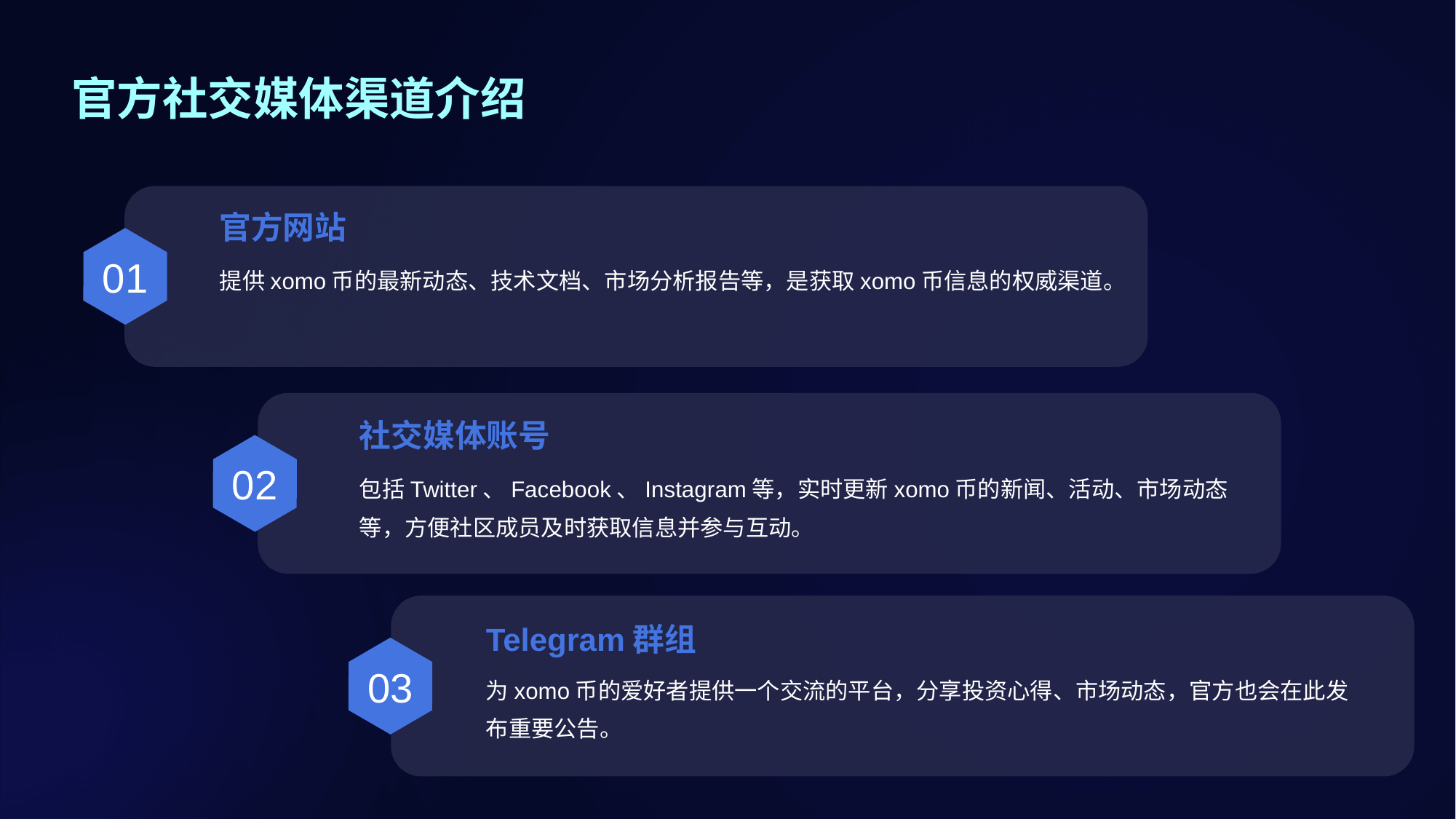

官方社交媒体渠道介绍

官方网站

01
提供xomo币的最新动态、技术文档、市场分析报告等，是获取xomo币信息的权威渠道。

社交媒体账号

02
包括Twitter、Facebook、Instagram等，实时更新xomo币的新闻、活动、市场动态等，方便社区成员及时获取信息并参与互动。

Telegram群组

03
为xomo币的爱好者提供一个交流的平台，分享投资心得、市场动态，官方也会在此发布重要公告。